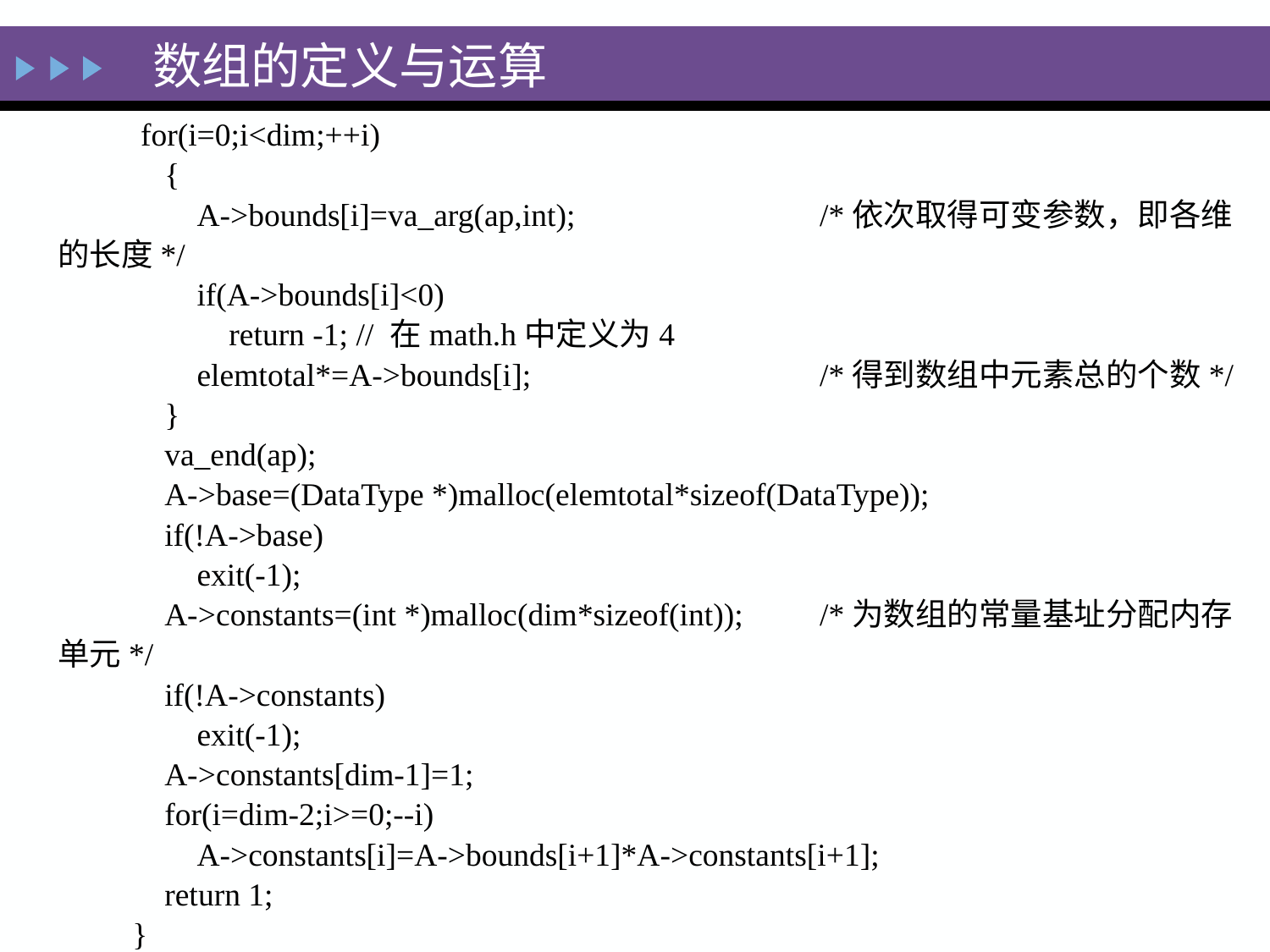

# 数组的定义与运算
 for(i=0;i<dim;++i)
    {
        A->bounds[i]=va_arg(ap,int); 		/*依次取得可变参数，即各维的长度*/
        if(A->bounds[i]<0)
            return -1; // 在math.h中定义为4
        elemtotal*=A->bounds[i]; 			/*得到数组中元素总的个数*/
    }
    va_end(ap);
    A->base=(DataType *)malloc(elemtotal*sizeof(DataType));
    if(!A->base)
        exit(-1);
    A->constants=(int *)malloc(dim*sizeof(int)); 	/*为数组的常量基址分配内存单元*/
    if(!A->constants)
        exit(-1);
    A->constants[dim-1]=1;
    for(i=dim-2;i>=0;--i)
        A->constants[i]=A->bounds[i+1]*A->constants[i+1];
    return 1;
}